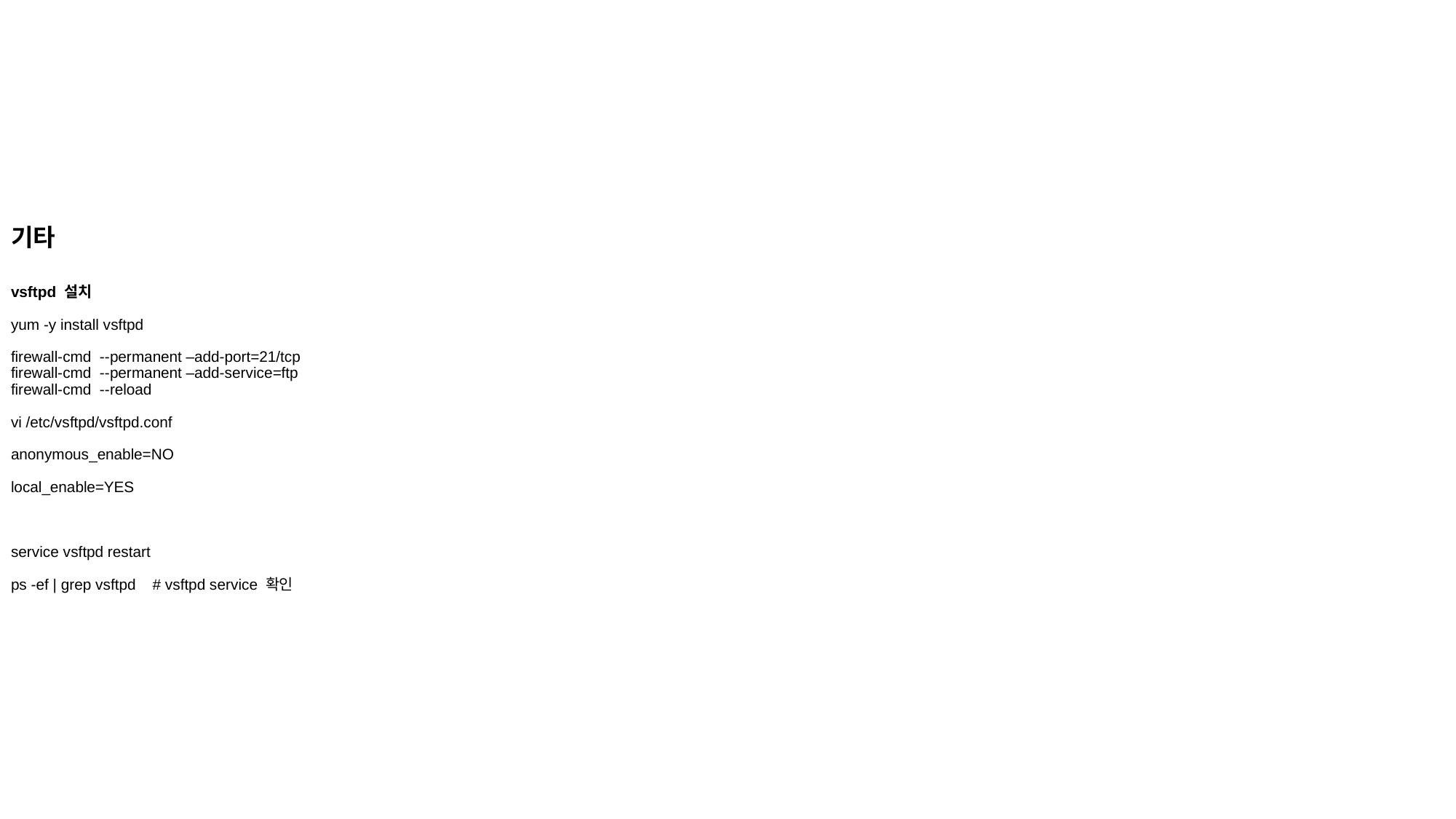

# 기타 vsftpd 설치 yum -y install vsftpd firewall-cmd  --permanent –add-port=21/tcp firewall-cmd  --permanent –add-service=ftp firewall-cmd  --reload vi /etc/vsftpd/vsftpd.conf anonymous_enable=NO local_enable=YES service vsftpd restart ps -ef | grep vsftpd    # vsftpd service 확인